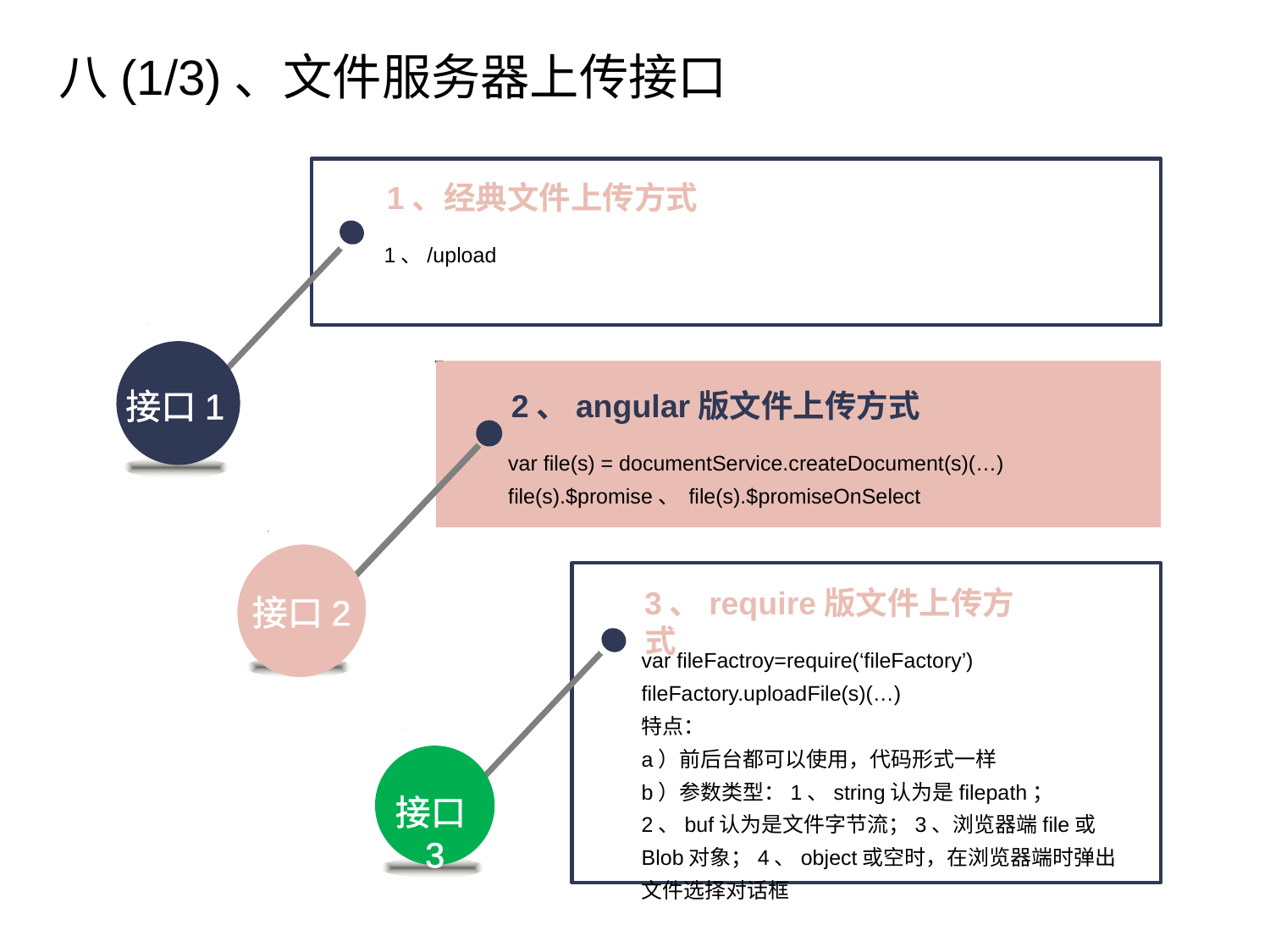

八(1/3)、文件服务器上传接口

1、经典文件上传方式

1、/upload
点击添加文本

接口1
2、angular版文件上传方式

点击添加文本

var file(s) = documentService.createDocument(s)(…)
file(s).$promise、 file(s).$promiseOnSelect

3、require版文件上传方式
接口2
点击添加文本

var fileFactroy=require(‘fileFactory’)
fileFactory.uploadFile(s)(…)
特点：
a）前后台都可以使用，代码形式一样
b）参数类型：1、string认为是filepath；2、buf认为是文件字节流；3、浏览器端file或Blob对象；4、object或空时，在浏览器端时弹出文件选择对话框

点击添加文本
接口3